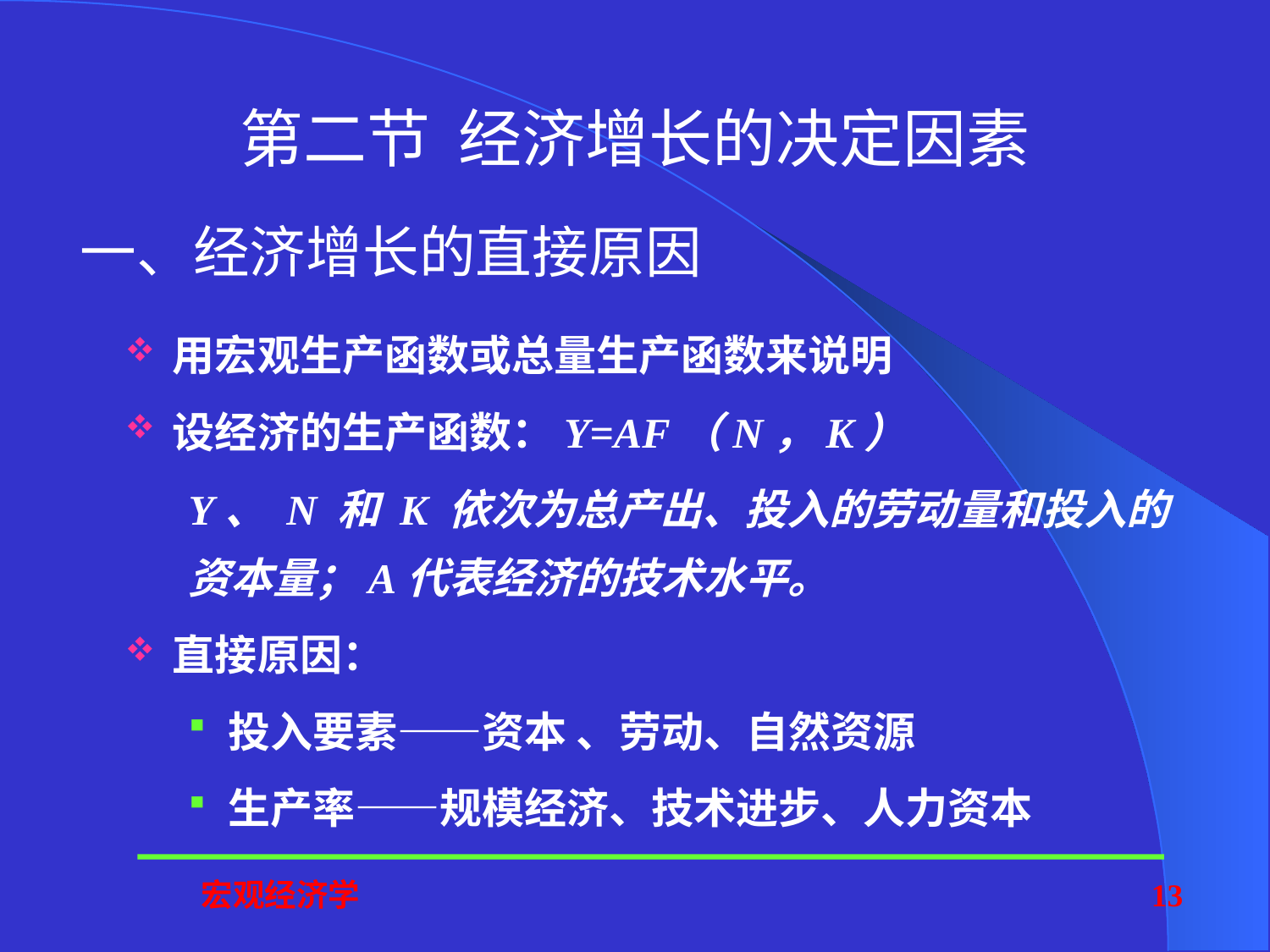

# 第二节  经济增长的决定因素
一、经济增长的直接原因
用宏观生产函数或总量生产函数来说明
设经济的生产函数：Y=AF（N，K）
Y、 N 和 K 依次为总产出、投入的劳动量和投入的资本量；A代表经济的技术水平。
直接原因：
投入要素——资本 、劳动、自然资源
生产率——规模经济、技术进步、人力资本